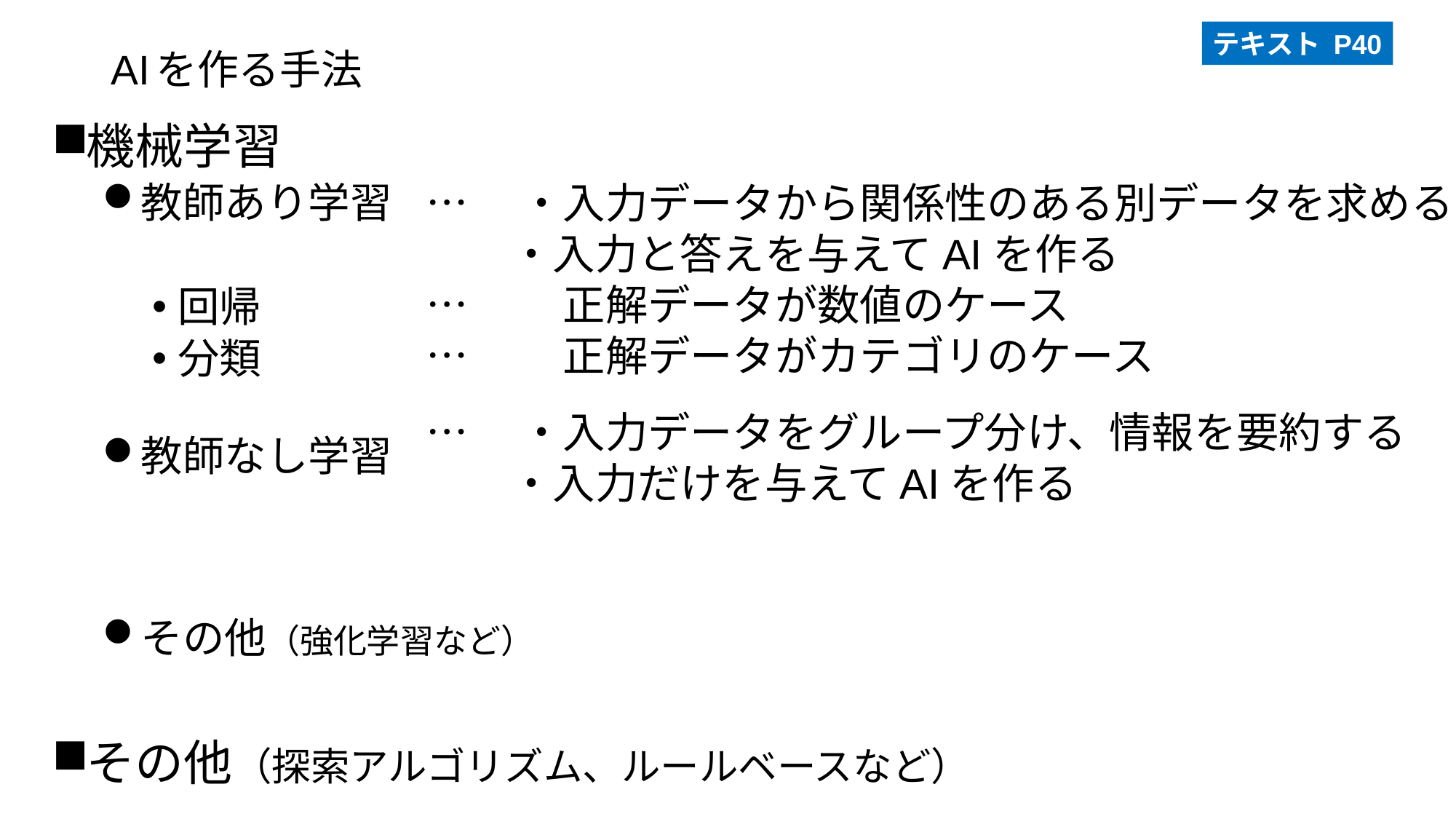

テキスト P40
# AIを作る手法
機械学習
教師あり学習

回帰
分類

教師なし学習

その他（強化学習など）

その他（探索アルゴリズム、ルールベースなど）
…　・入力データから関係性のある別データを求める
　　・入力と答えを与えてAIを作る
…　　正解データが数値のケース
…　　正解データがカテゴリのケース

…　・入力データをグループ分け、情報を要約する
　　・入力だけを与えてAIを作る